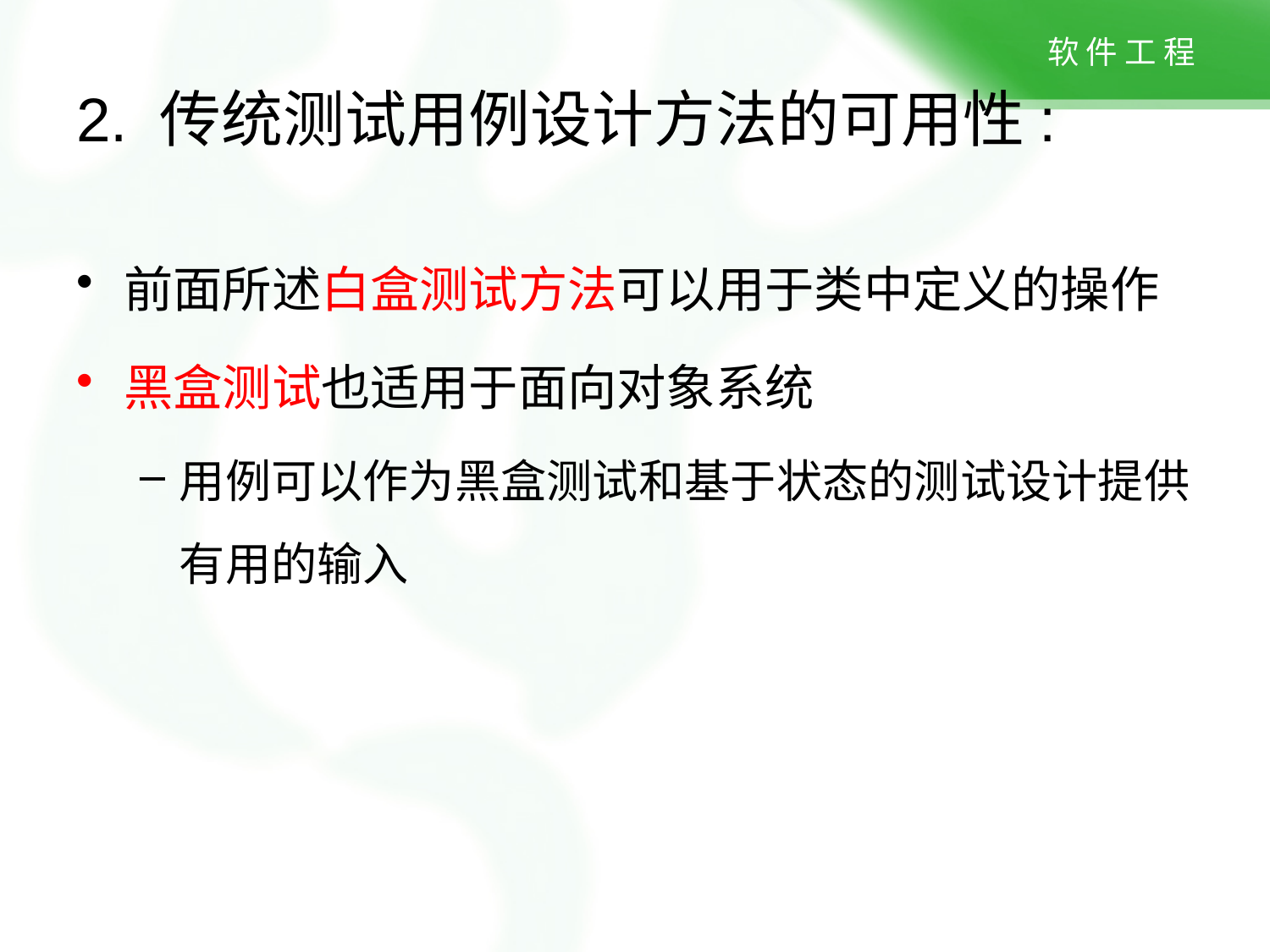

2. 传统测试用例设计方法的可用性:
前面所述白盒测试方法可以用于类中定义的操作
黑盒测试也适用于面向对象系统
用例可以作为黑盒测试和基于状态的测试设计提供有用的输入